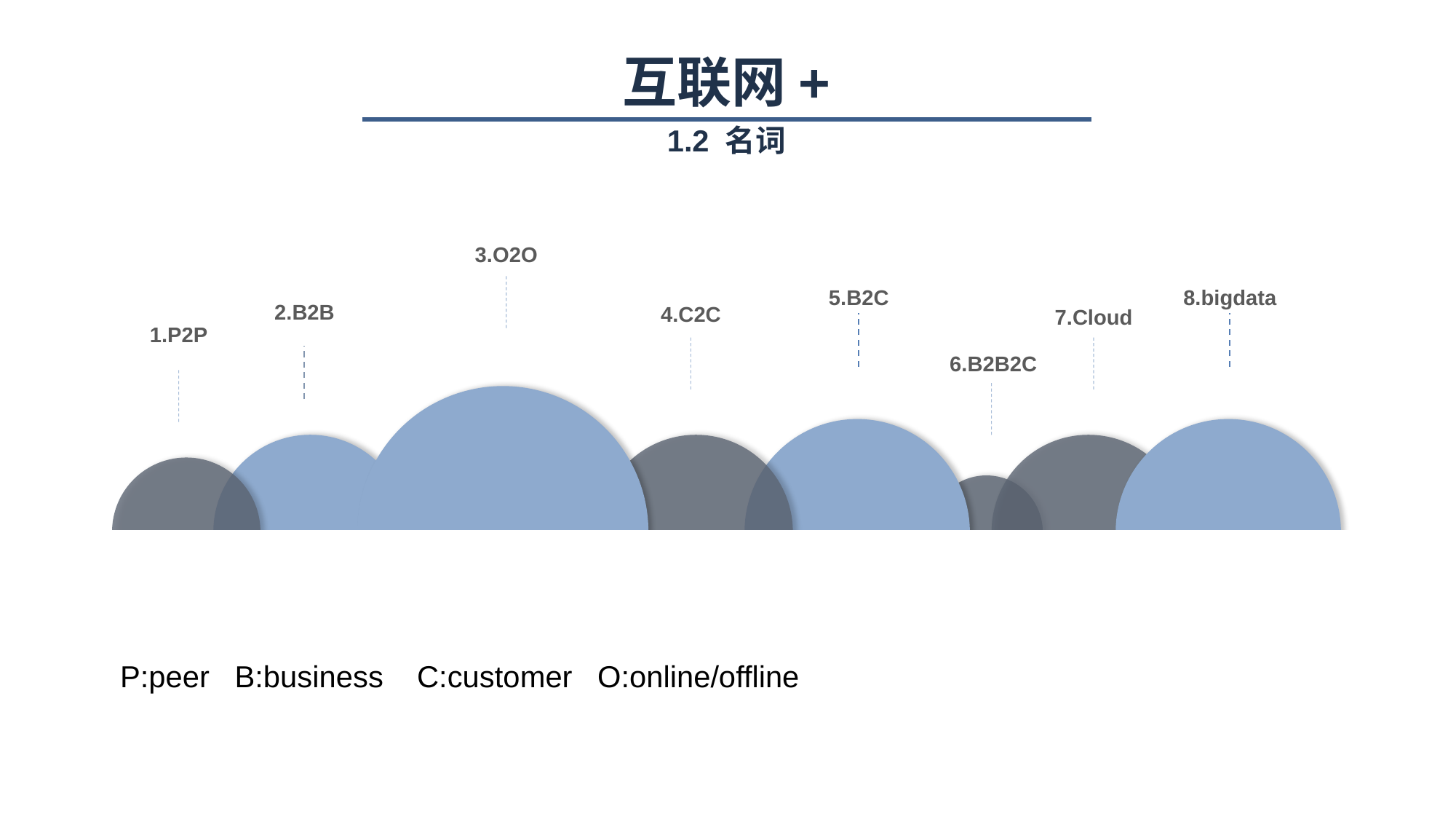

互联网+
1.2 名词
3.O2O
5.B2C
8.bigdata
2.B2B
4.C2C
7.Cloud
1.P2P
6.B2B2C

P:peer   B:business    C:customer   O:online/offline